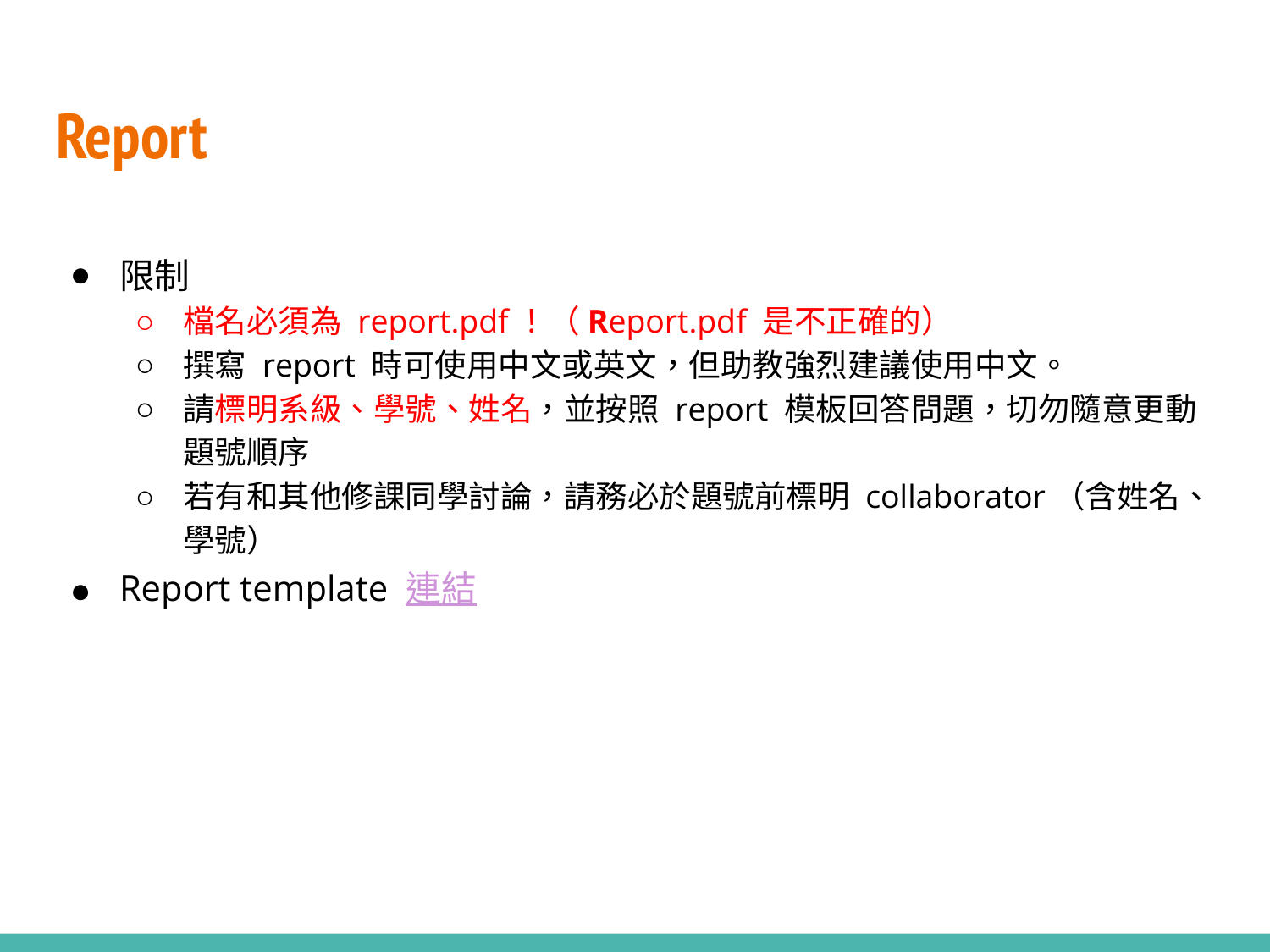

# Report
限制
檔名必須為 report.pdf！（Report.pdf 是不正確的）
撰寫 report 時可使用中文或英文，但助教強烈建議使用中文。
請標明系級、學號、姓名，並按照 report 模板回答問題，切勿隨意更動題號順序
若有和其他修課同學討論，請務必於題號前標明 collaborator（含姓名、學號）
Report template 連結